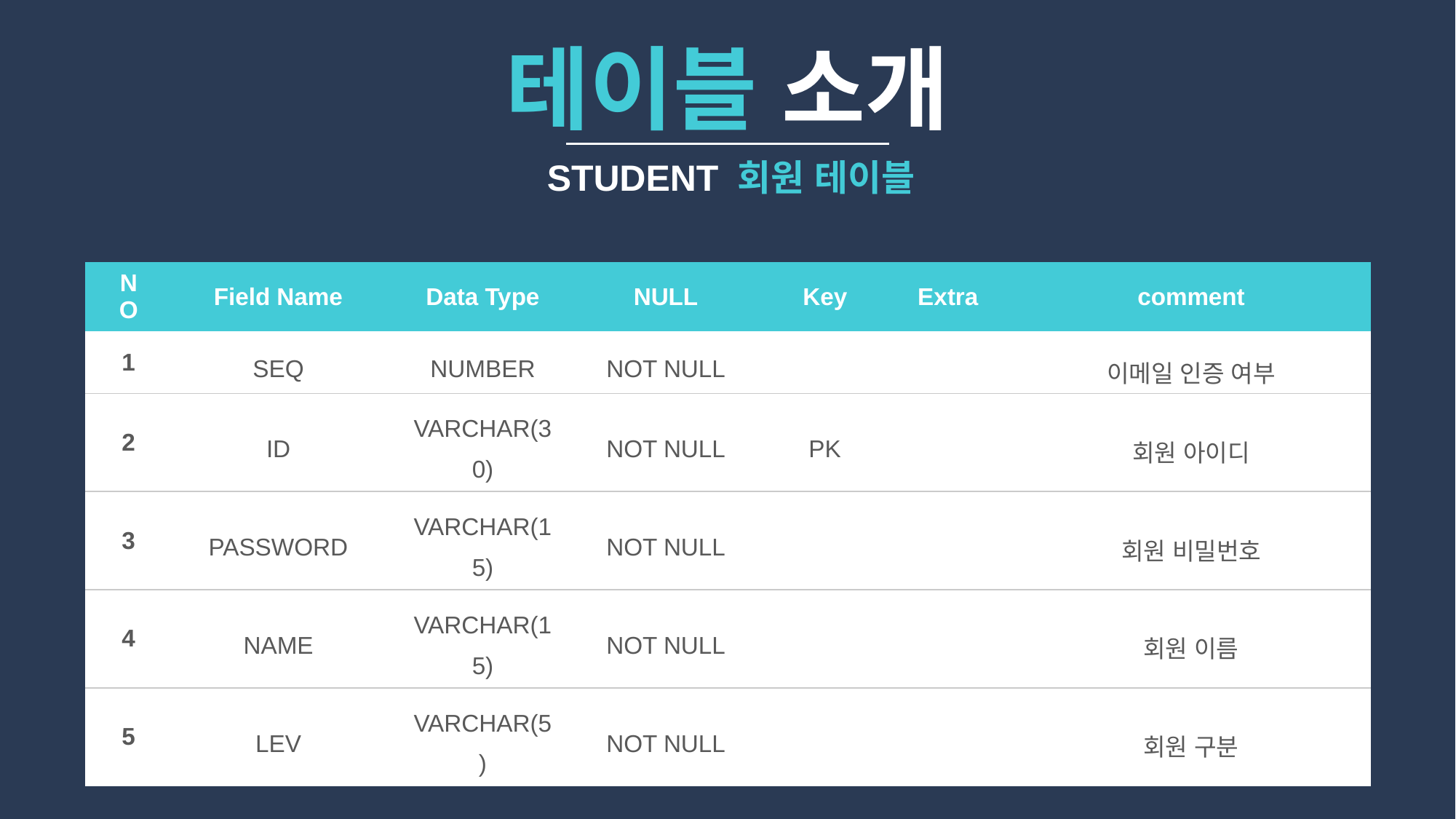

테이블 소개
 STUDENT 회원 테이블
| NO | Field Name | Data Type | NULL | Key | Extra | comment |
| --- | --- | --- | --- | --- | --- | --- |
| 1 | SEQ | NUMBER | NOT NULL |  |  | 이메일 인증 여부 |
| 2 | ID | VARCHAR(30) | NOT NULL | PK |  | 회원 아이디 |
| 3 | PASSWORD | VARCHAR(15) | NOT NULL |  |  | 회원 비밀번호 |
| 4 | NAME | VARCHAR(15) | NOT NULL |  |  | 회원 이름 |
| 5 | LEV | VARCHAR(5) | NOT NULL |  |  | 회원 구분 |